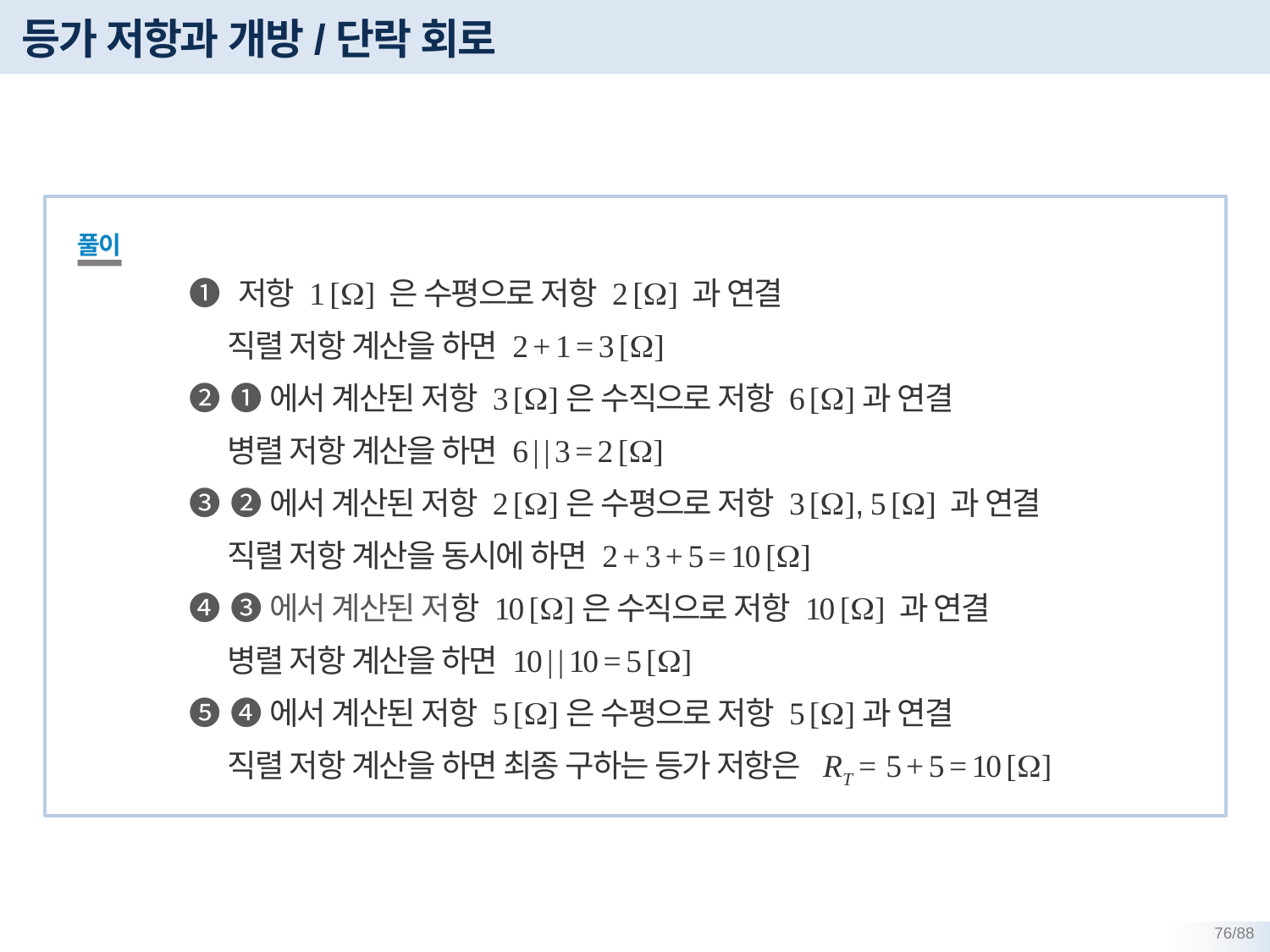

# 등가 저항과 개방/단락 회로

풀이

❶ 저항 1 [Ω] 은 수평으로 저항 2 [Ω] 과 연결
    직렬 저항 계산을 하면 2 + 1 = 3 [Ω]
❷ ❶에서 계산된 저항 3 [Ω]은 수직으로 저항 6 [Ω]과 연결
    병렬 저항 계산을 하면 6 | | 3 = 2 [Ω]
❸ ❷에서 계산된 저항 2 [Ω]은 수평으로 저항 3 [Ω], 5 [Ω] 과 연결
    직렬 저항 계산을 동시에 하면 2 + 3 + 5 = 10 [Ω]
❹ ❸에서 계산된 저항 10 [Ω]은 수직으로 저항 10 [Ω] 과 연결
    병렬 저항 계산을 하면 10 | | 10 = 5 [Ω]
❺ ❹에서 계산된 저항 5 [Ω]은 수평으로 저항 5 [Ω]과 연결
    직렬 저항 계산을 하면 최종 구하는 등가 저항은  RT = 5 + 5 = 10 [Ω]